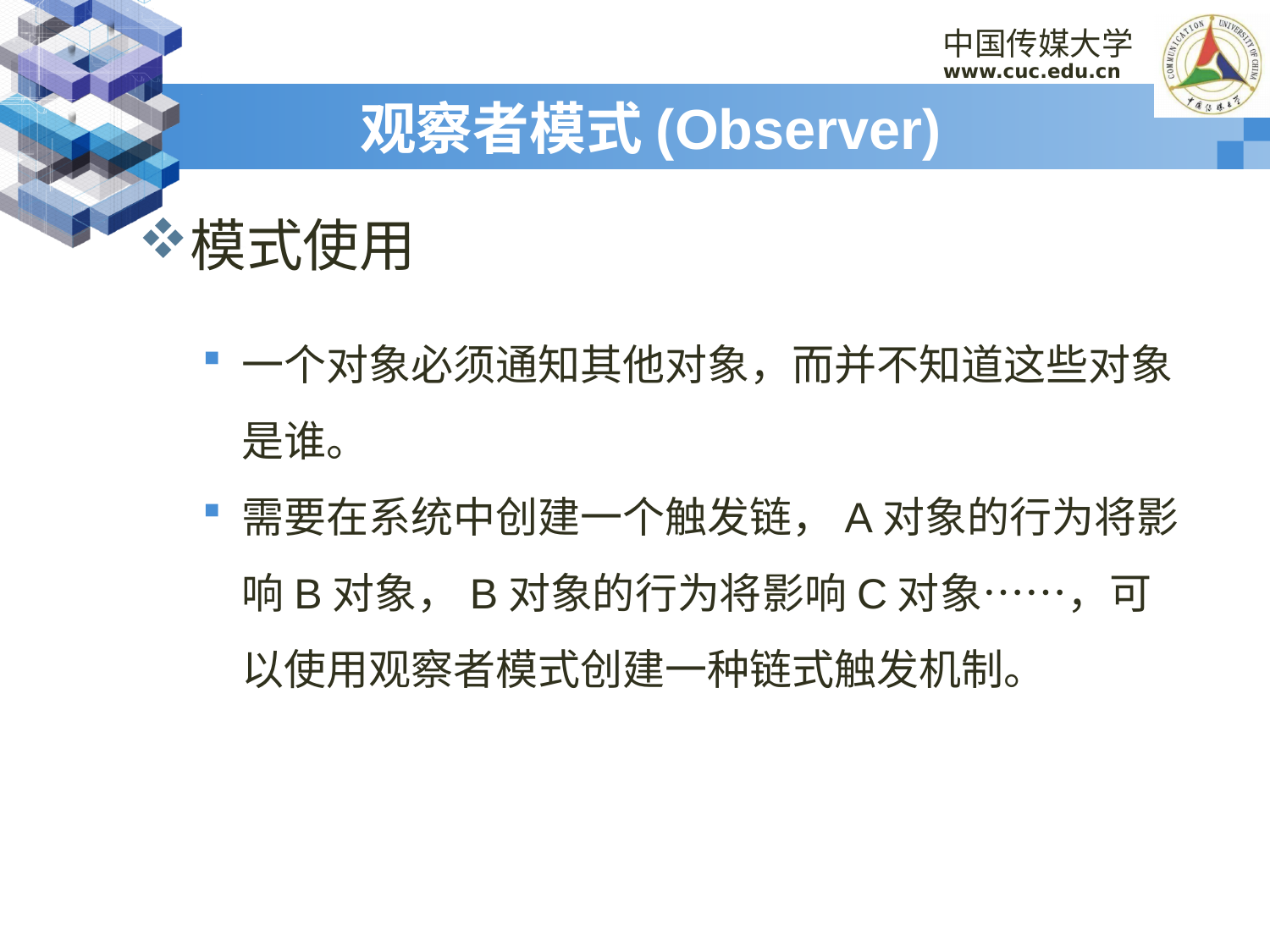

# 观察者模式(Observer)
模式使用

一个对象必须通知其他对象，而并不知道这些对象是谁。
需要在系统中创建一个触发链，A对象的行为将影响B对象，B对象的行为将影响C对象……，可以使用观察者模式创建一种链式触发机制。